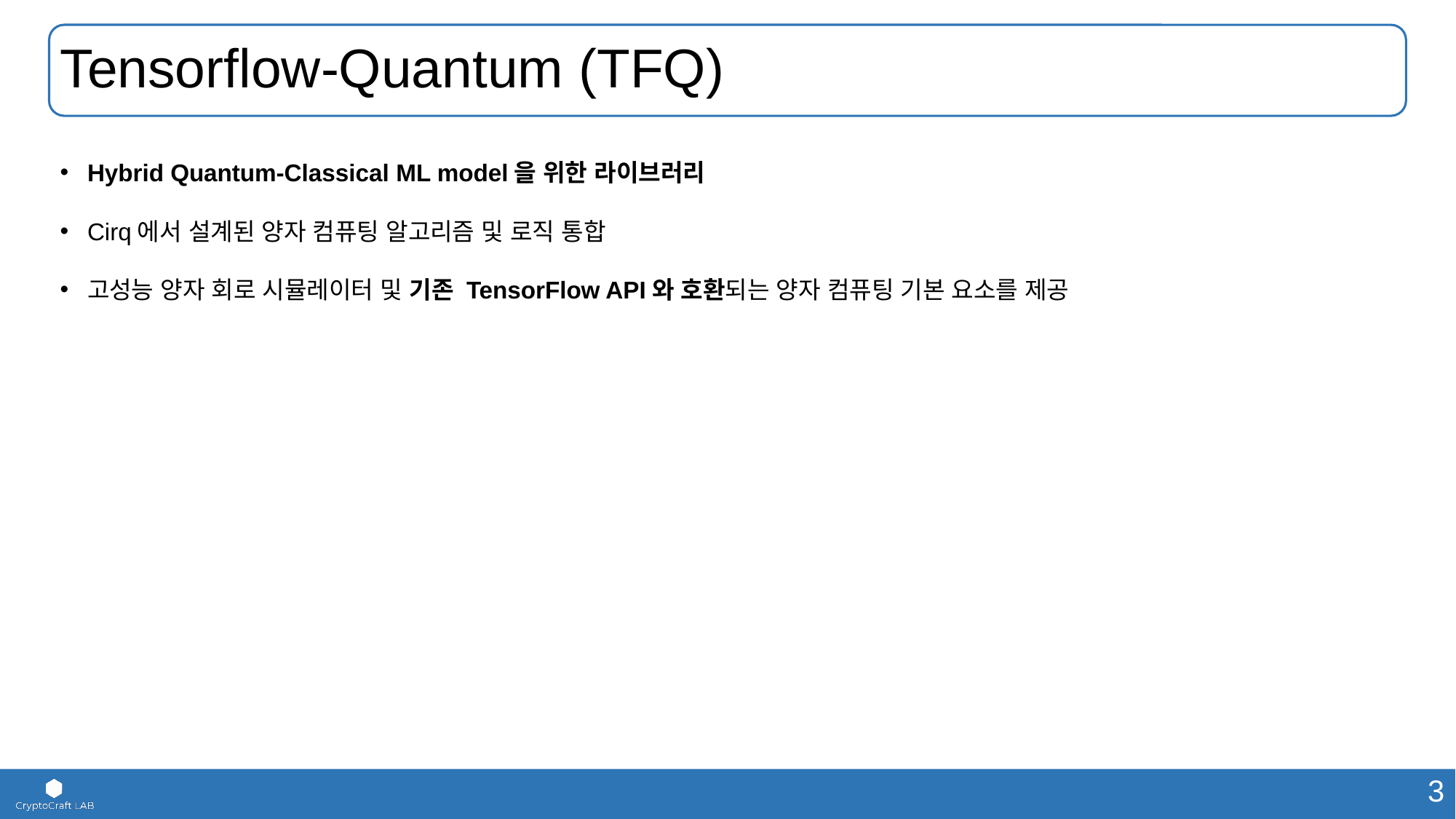

# Tensorflow-Quantum (TFQ)
Hybrid Quantum-Classical ML model을 위한 라이브러리
Cirq에서 설계된 양자 컴퓨팅 알고리즘 및 로직 통합
고성능 양자 회로 시뮬레이터 및 기존 TensorFlow API와 호환되는 양자 컴퓨팅 기본 요소를 제공